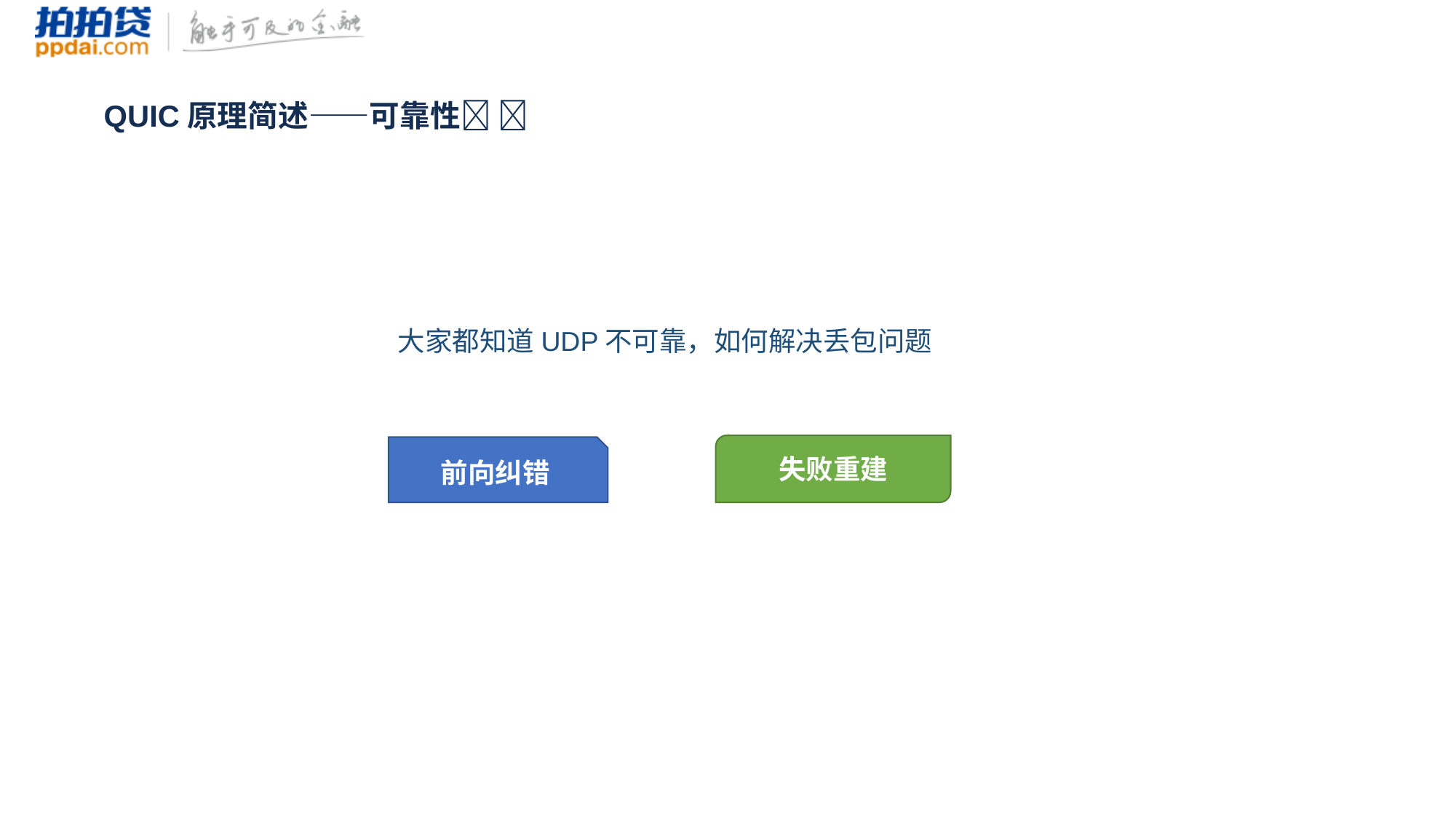

QUIC原理简述——可靠性􀄂 􀂎
大家都知道UDP不可靠，如何解决丢包问题

Part 1
Part 1
失败重建
前向纠错